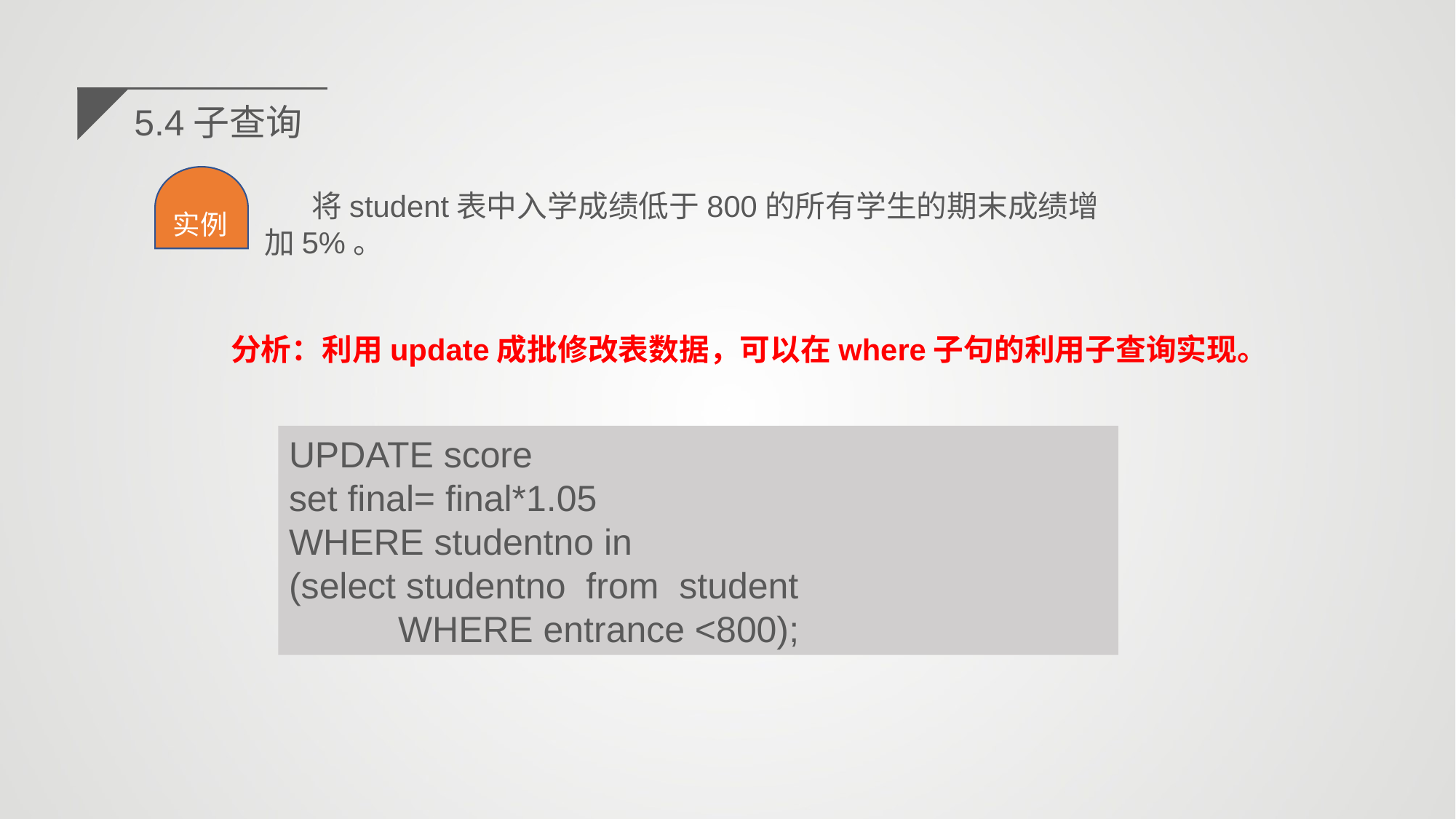

5.4子查询

      将student表中入学成绩低于800的所有学生的期末成绩增加5%。
实例
分析：利用update成批修改表数据，可以在where子句的利用子查询实现。
UPDATE score
set final= final*1.05
WHERE studentno in
(select studentno  from  student
	WHERE entrance <800);